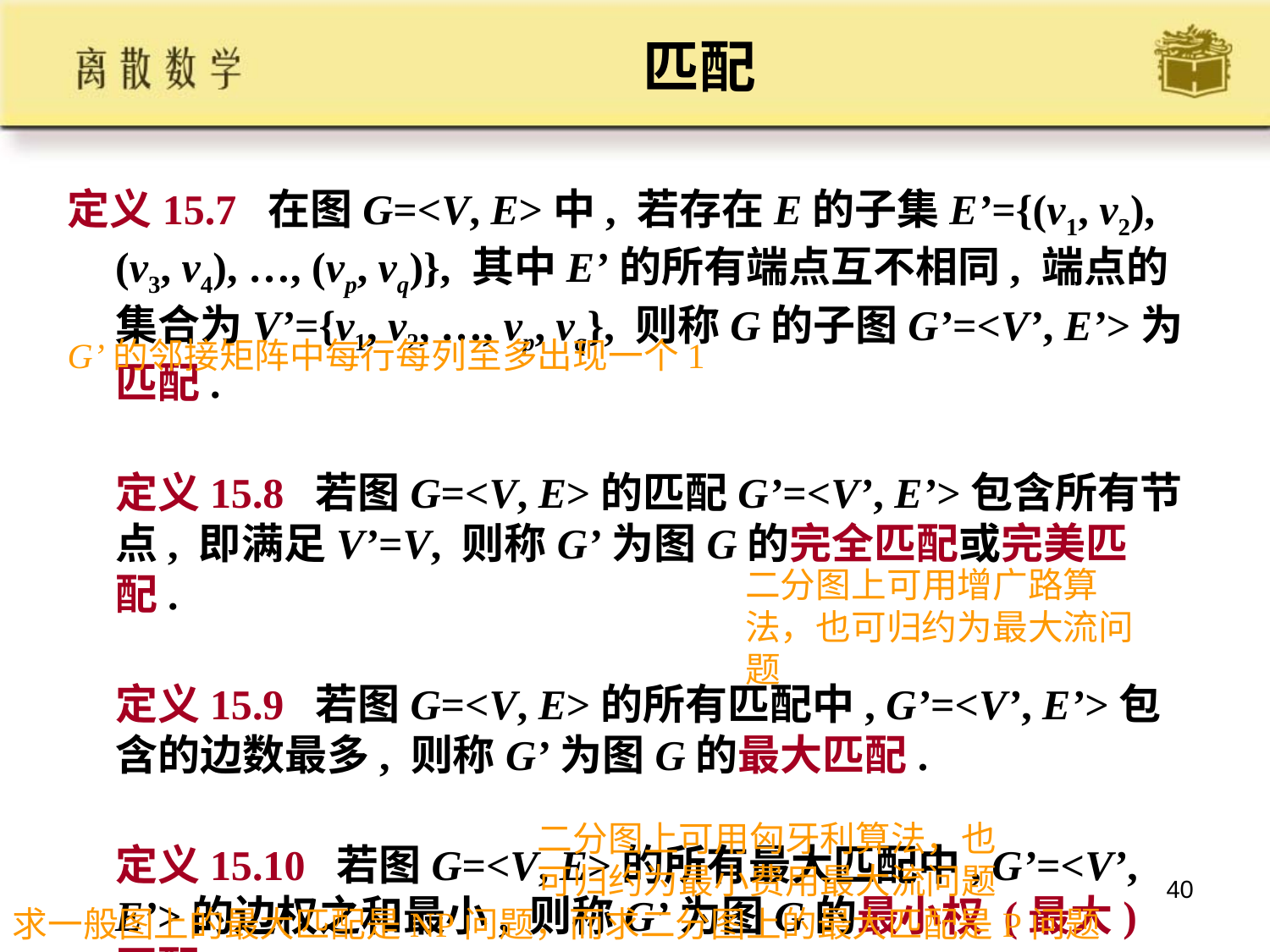

# 匹配
定义15.7  在图G=<V, E>中, 若存在E的子集E’={(v1, v2), (v3, v4), …, (vp, vq)}, 其中E’的所有端点互不相同, 端点的集合为V’={v1, v2, …, vp, vq}, 则称G的子图G’=<V’, E’>为匹配.
定义15.8  若图G=<V, E>的匹配G’=<V’, E’>包含所有节点, 即满足V’=V, 则称G’为图G的完全匹配或完美匹配.
定义15.9  若图G=<V, E>的所有匹配中, G’=<V’, E’>包含的边数最多, 则称G’为图G的最大匹配.
定义15.10  若图G=<V, E>的所有最大匹配中, G’=<V’, E’>的边权之和最小, 则称G’为图G的最小权 (最大) 匹配.
G’的邻接矩阵中每行每列至多出现一个1
二分图上可用增广路算法，也可归约为最大流问题
二分图上可用匈牙利算法，也可归约为最小费用最大流问题
40
求一般图上的最大匹配是NP问题，而求二分图上的最大匹配是P问题